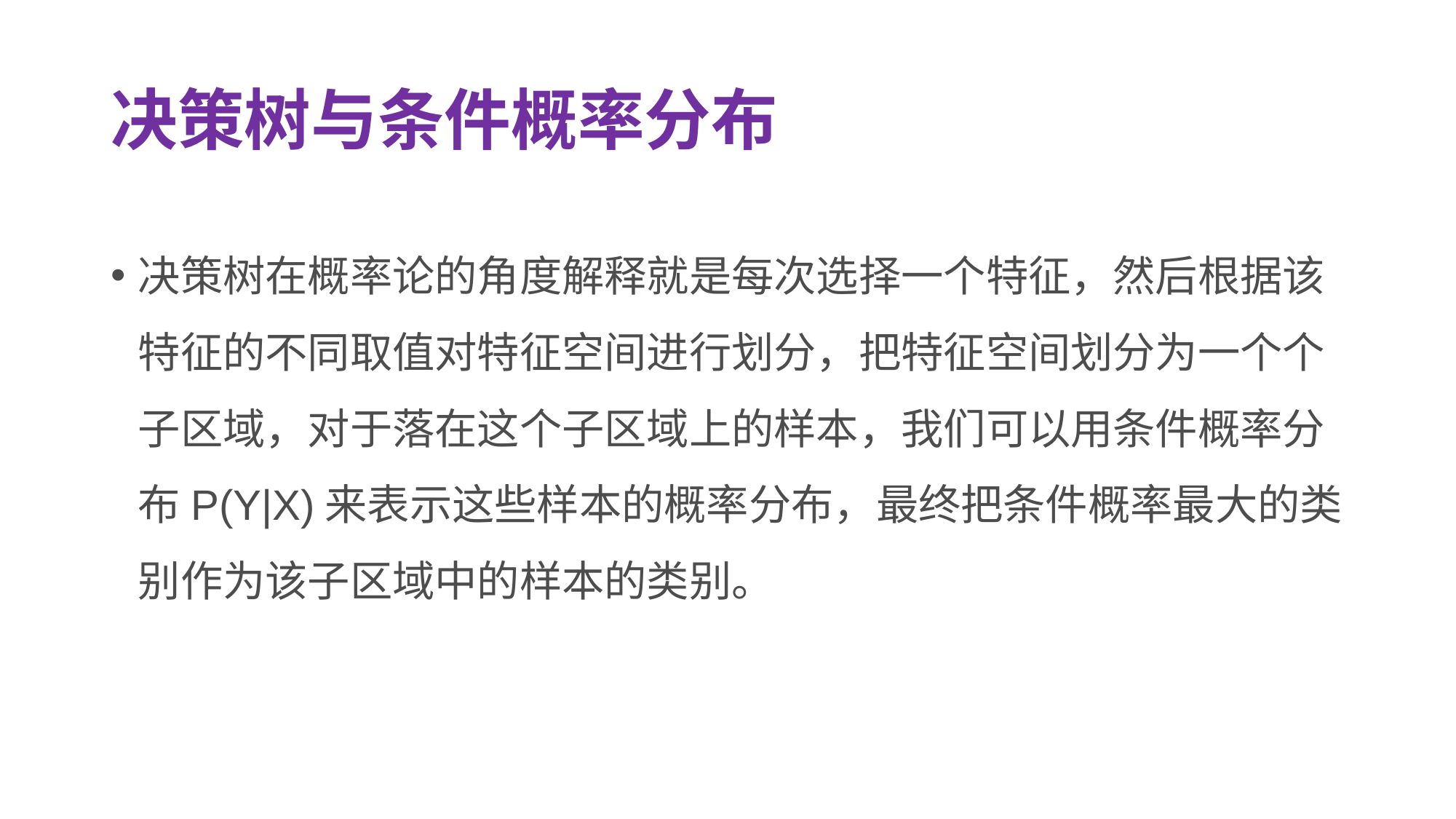

# 决策树与条件概率分布
决策树在概率论的角度解释就是每次选择一个特征，然后根据该特征的不同取值对特征空间进行划分，把特征空间划分为一个个子区域，对于落在这个子区域上的样本，我们可以用条件概率分布P(Y|X)来表示这些样本的概率分布，最终把条件概率最大的类别作为该子区域中的样本的类别。